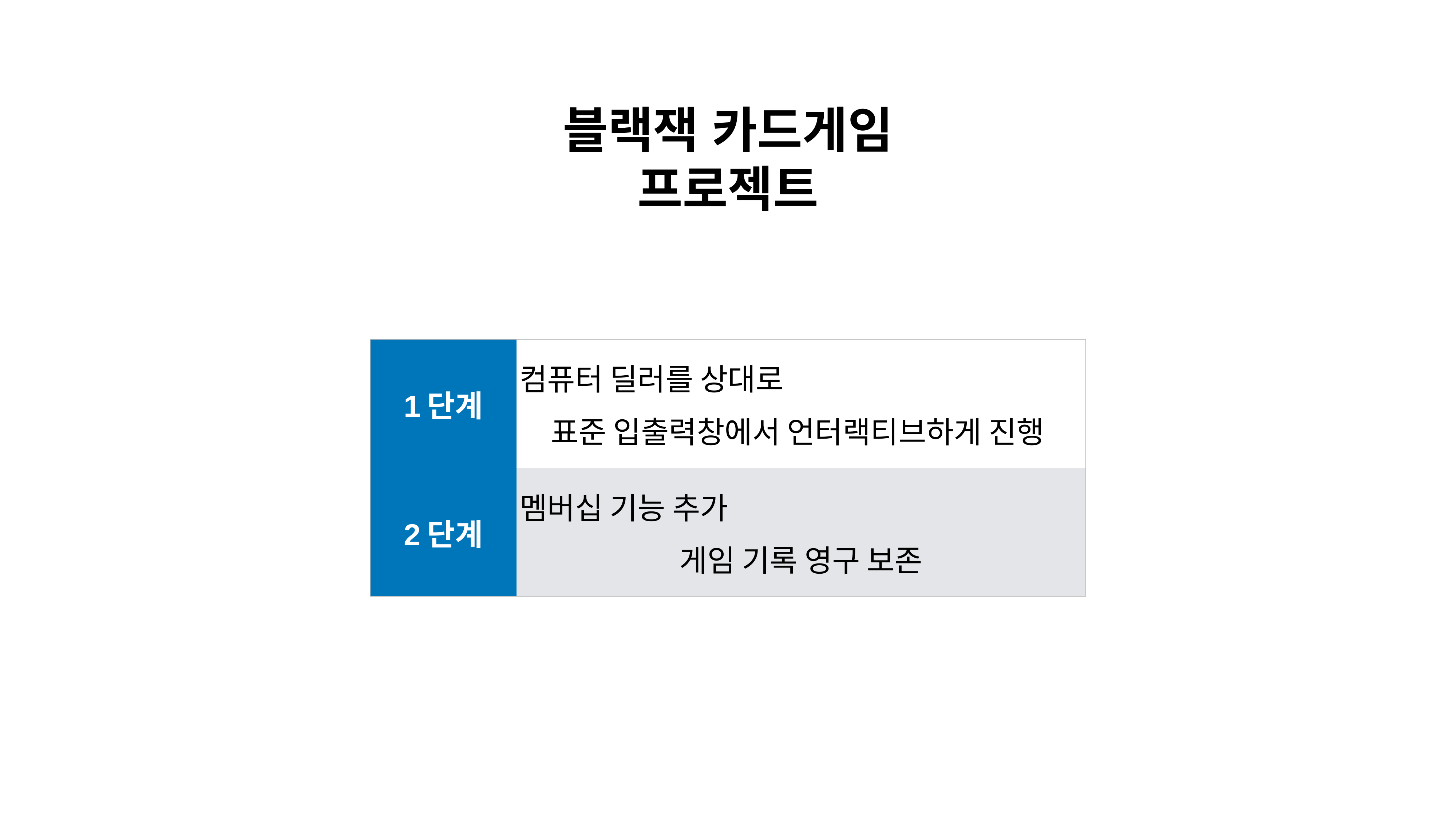

블랙잭 카드게임 프로젝트
| 1단계 | 컴퓨터 딜러를 상대로 표준 입출력창에서 언터랙티브하게 진행 |
| --- | --- |
| 2단계 | 멤버십 기능 추가 게임 기록 영구 보존 |